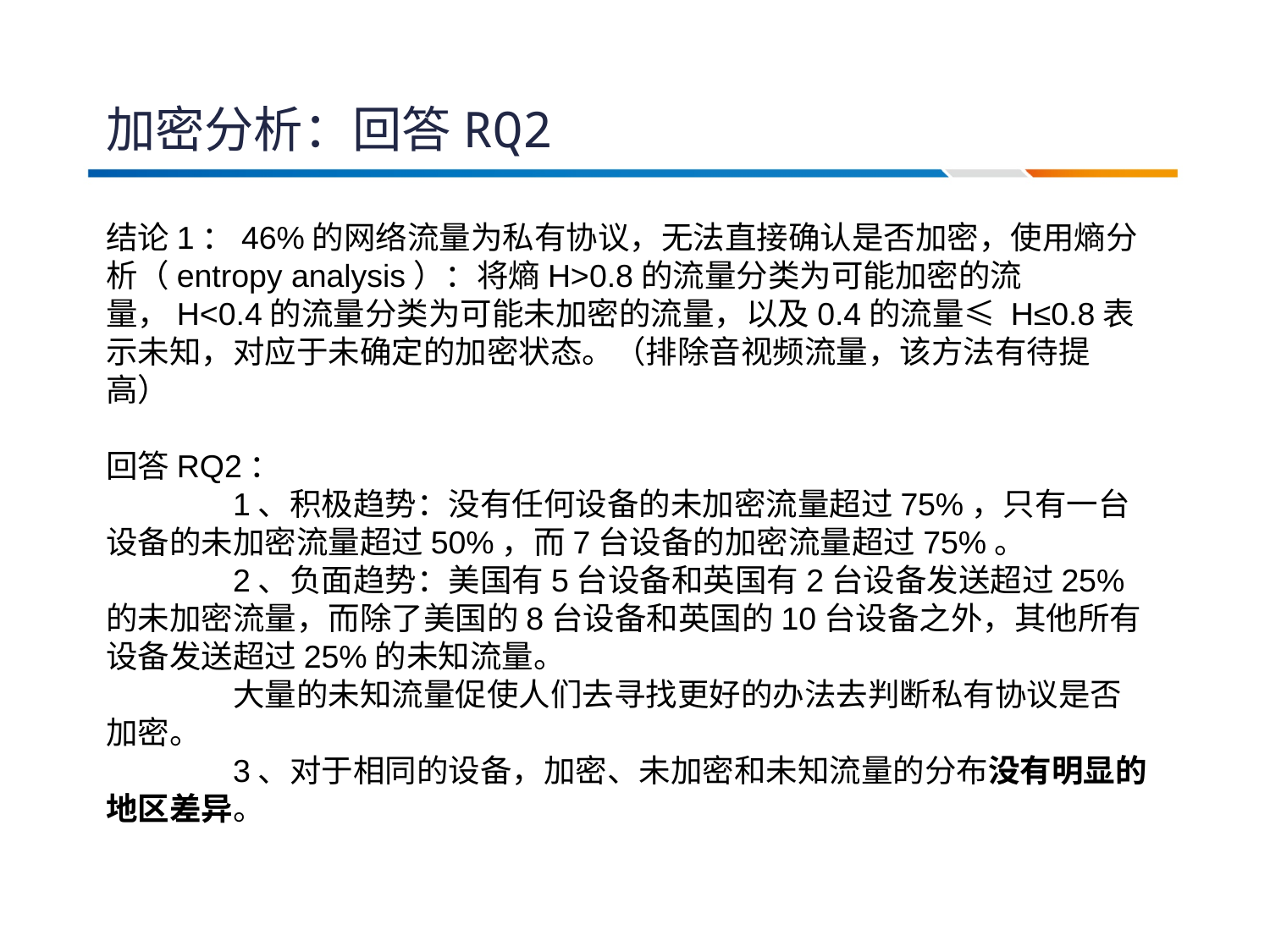

# 加密分析：回答RQ2
结论1：46%的网络流量为私有协议，无法直接确认是否加密，使用熵分析（entropy analysis）：将熵H>0.8的流量分类为可能加密的流量，H<0.4的流量分类为可能未加密的流量，以及0.4的流量≤ H≤0.8表示未知，对应于未确定的加密状态。（排除音视频流量，该方法有待提高）

回答RQ2：
	1、积极趋势：没有任何设备的未加密流量超过75%，只有一台设备的未加密流量超过50%，而7台设备的加密流量超过75%。
	2、负面趋势：美国有5台设备和英国有2台设备发送超过25%的未加密流量，而除了美国的8台设备和英国的10台设备之外，其他所有设备发送超过25%的未知流量。
	大量的未知流量促使人们去寻找更好的办法去判断私有协议是否加密。
	3、对于相同的设备，加密、未加密和未知流量的分布没有明显的地区差异。